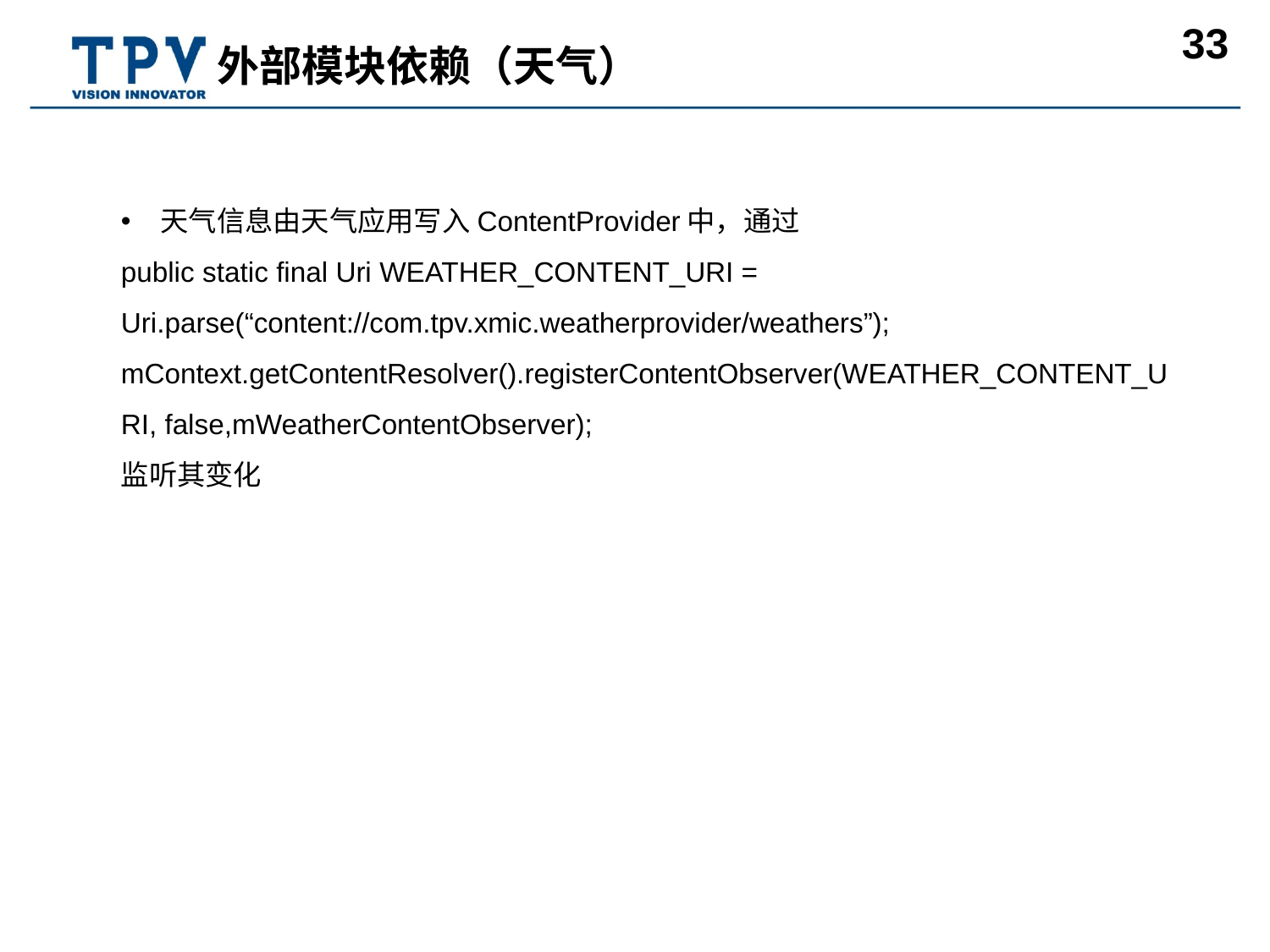

外部模块依赖（天气）
天气信息由天气应用写入ContentProvider中，通过
public static final Uri WEATHER_CONTENT_URI = Uri.parse(“content://com.tpv.xmic.weatherprovider/weathers”);
mContext.getContentResolver().registerContentObserver(WEATHER_CONTENT_URI, false,mWeatherContentObserver);
监听其变化